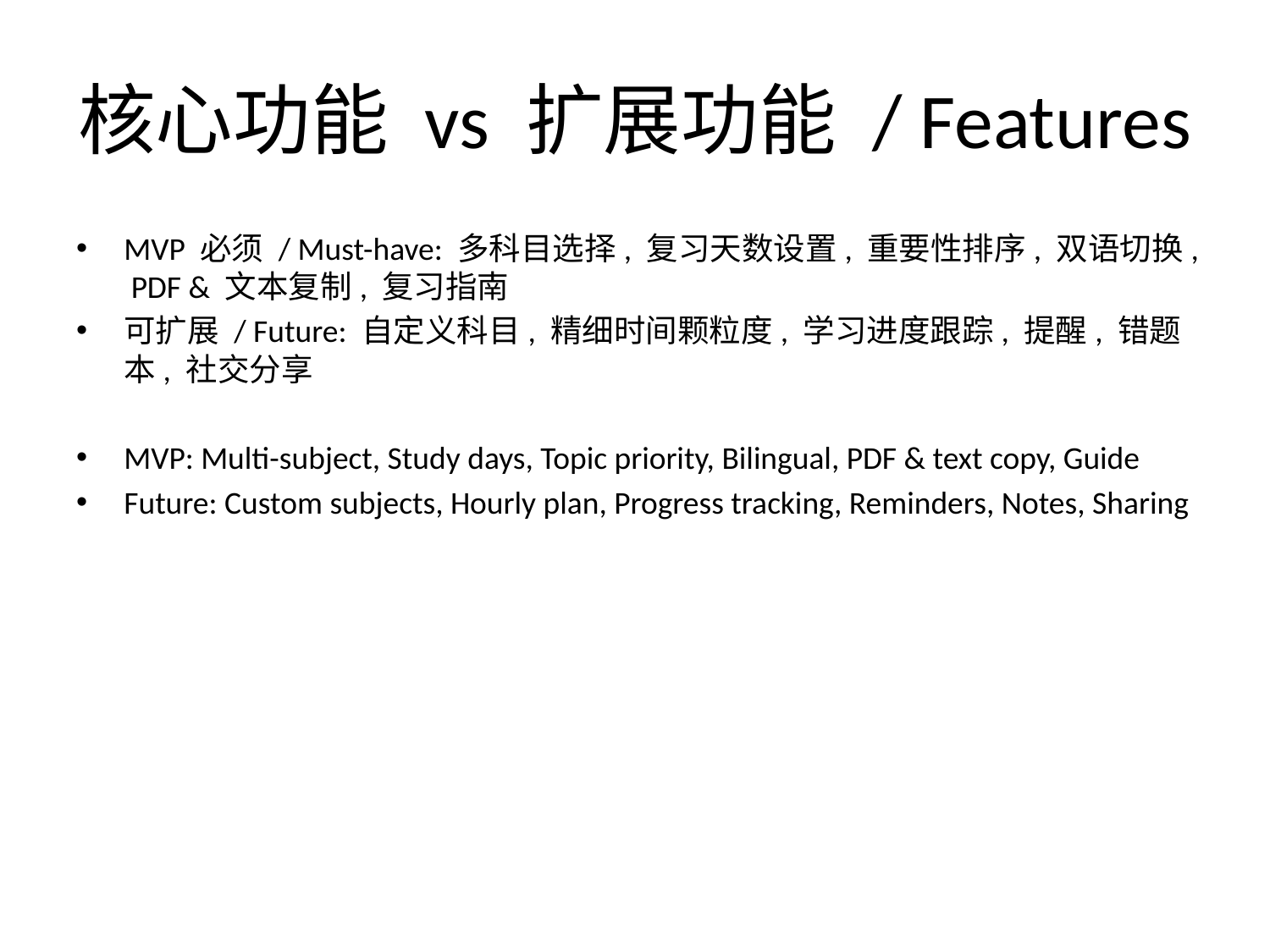

# 核心功能 vs 扩展功能 / Features
MVP 必须 / Must-have: 多科目选择, 复习天数设置, 重要性排序, 双语切换, PDF & 文本复制, 复习指南
可扩展 / Future: 自定义科目, 精细时间颗粒度, 学习进度跟踪, 提醒, 错题本, 社交分享

MVP: Multi-subject, Study days, Topic priority, Bilingual, PDF & text copy, Guide
Future: Custom subjects, Hourly plan, Progress tracking, Reminders, Notes, Sharing